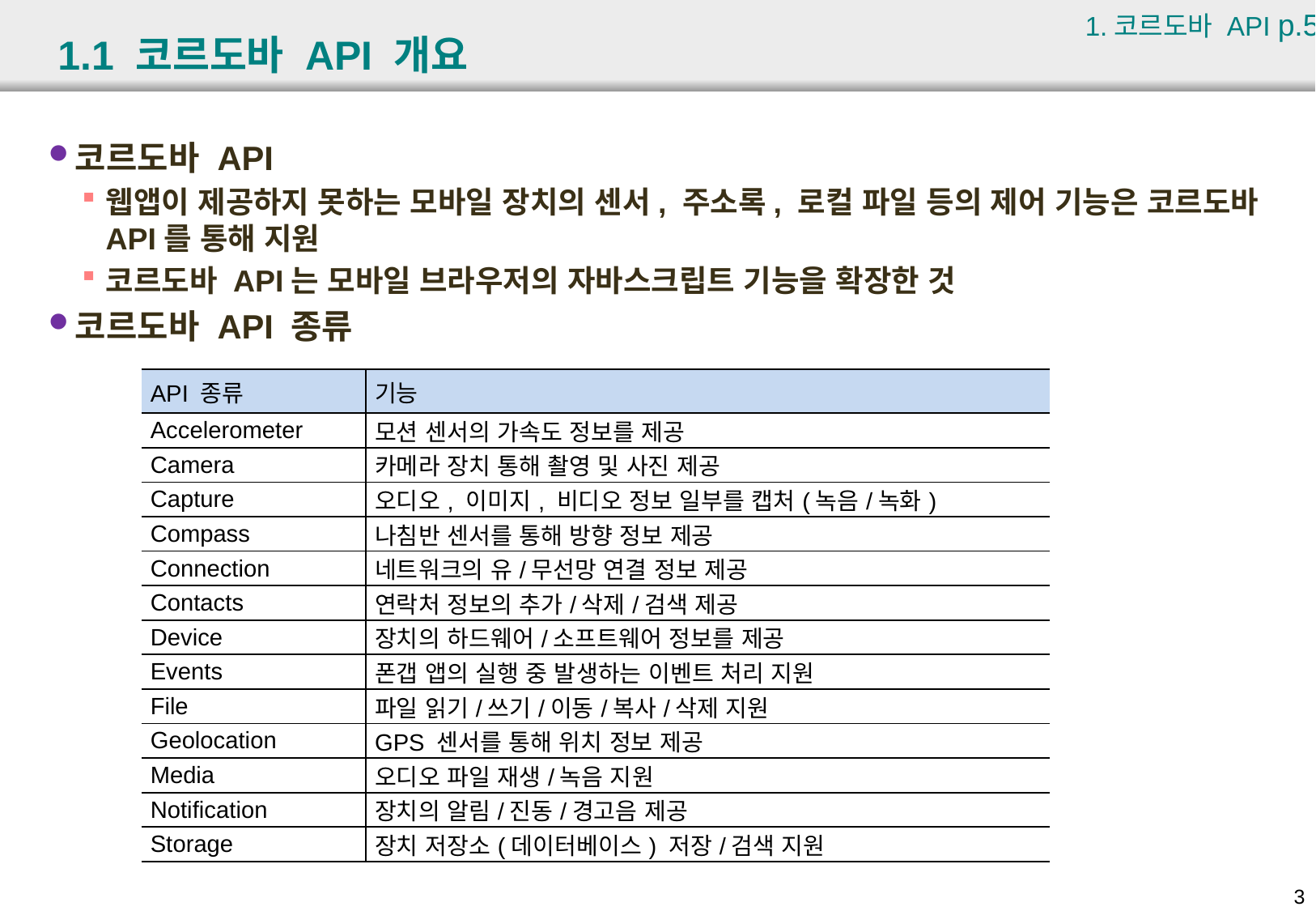

1.코르도바 API p.508
# 1.1 코르도바 API 개요
코르도바 API
웹앱이 제공하지 못하는 모바일 장치의 센서, 주소록, 로컬 파일 등의 제어 기능은 코르도바 API를 통해 지원
코르도바 API는 모바일 브라우저의 자바스크립트 기능을 확장한 것
코르도바 API 종류
| API 종류 | 기능 |
| --- | --- |
| Accelerometer | 모션 센서의 가속도 정보를 제공 |
| Camera | 카메라 장치 통해 촬영 및 사진 제공 |
| Capture | 오디오, 이미지, 비디오 정보 일부를 캡처(녹음/녹화) |
| Compass | 나침반 센서를 통해 방향 정보 제공 |
| Connection | 네트워크의 유/무선망 연결 정보 제공 |
| Contacts | 연락처 정보의 추가/삭제/검색 제공 |
| Device | 장치의 하드웨어/소프트웨어 정보를 제공 |
| Events | 폰갭 앱의 실행 중 발생하는 이벤트 처리 지원 |
| File | 파일 읽기/쓰기/이동/복사/삭제 지원 |
| Geolocation | GPS 센서를 통해 위치 정보 제공 |
| Media | 오디오 파일 재생/녹음 지원 |
| Notification | 장치의 알림/진동/경고음 제공 |
| Storage | 장치 저장소(데이터베이스) 저장/검색 지원 |